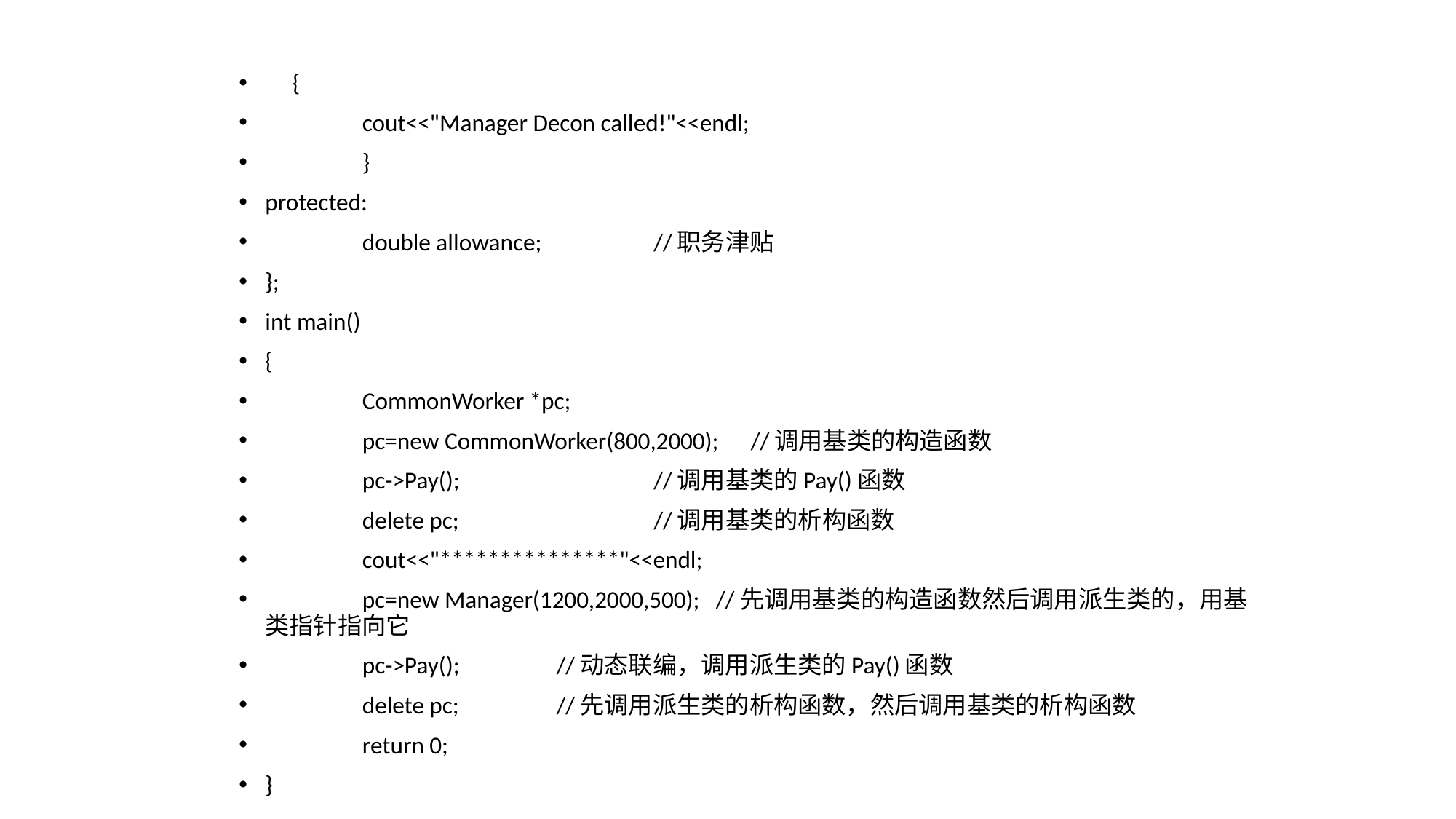

{
		cout<<"Manager Decon called!"<<endl;
	}
protected:
	double allowance;              	//职务津贴
};
int main()
{
	CommonWorker *pc;
	pc=new CommonWorker(800,2000);	//调用基类的构造函数
	pc->Pay();                      	//调用基类的Pay()函数
	delete pc;                       	//调用基类的析构函数
	cout<<"***************"<<endl;
	pc=new Manager(1200,2000,500);   //先调用基类的构造函数然后调用派生类的，用基类指针指向它
	pc->Pay();     		//动态联编，调用派生类的Pay()函数
	delete pc;         	//先调用派生类的析构函数，然后调用基类的析构函数
	return 0;
}